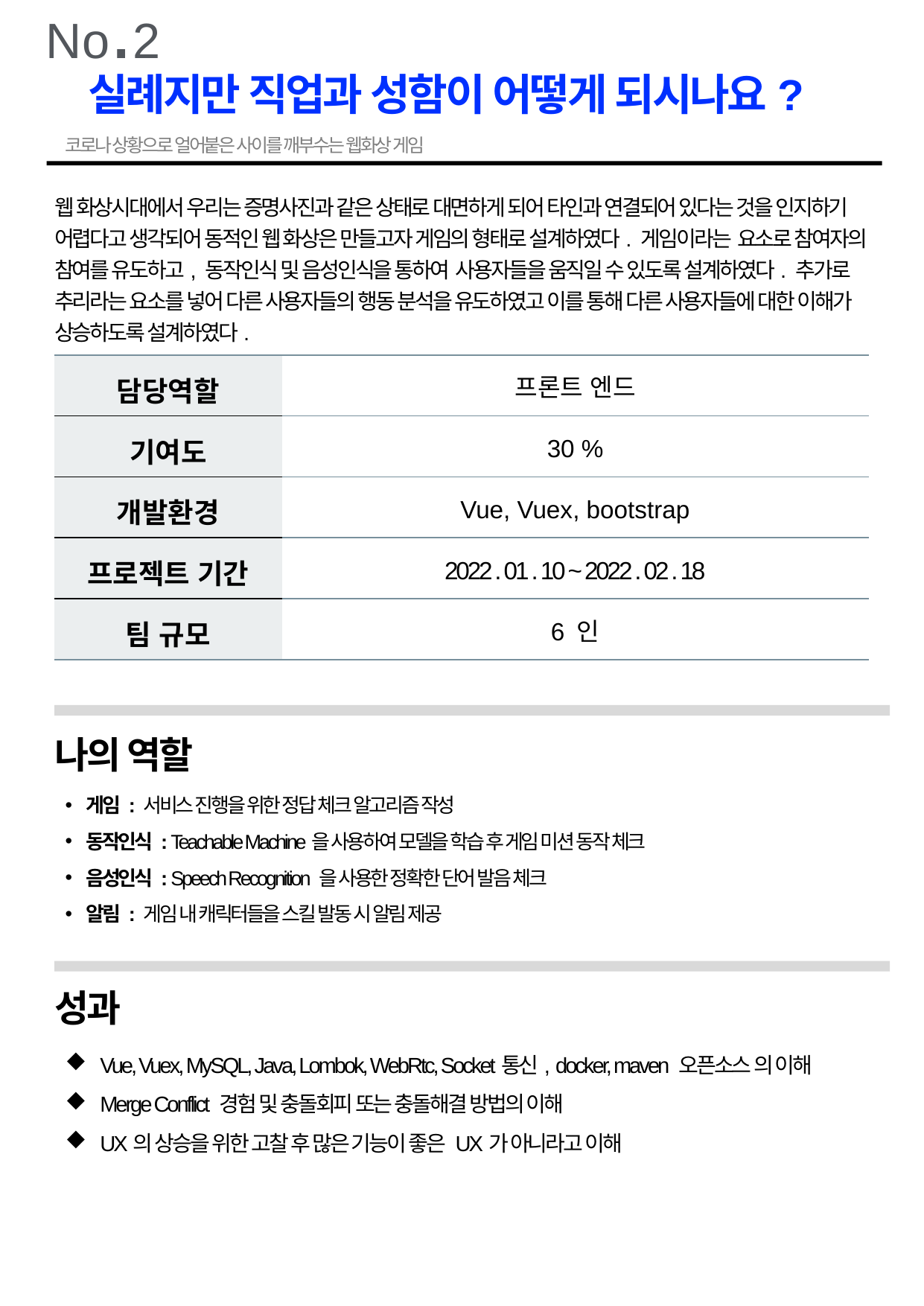

No.2
실례지만 직업과 성함이 어떻게 되시나요?
코로나 상황으로 얼어붙은 사이를 깨부수는 웹화상 게임

웹 화상시대에서 우리는 증명사진과 같은 상태로 대면하게 되어 타인과 연결되어 있다는 것을 인지하기 어렵다고 생각되어 동적인 웹 화상은 만들고자 게임의 형태로 설계하였다. 게임이라는  요소로 참여자의 참여를 유도하고, 동작인식 및 음성인식을 통하여  사용자들을 움직일 수 있도록 설계하였다. 추가로 추리라는 요소를 넣어 다른 사용자들의 행동 분석을 유도하였고 이를 통해 다른 사용자들에 대한 이해가 상승하도록 설계하였다.
| 담당역할 | 프론트 엔드 |
| --- | --- |
| 기여도 | 30 % |
| 개발환경 | Vue, Vuex, bootstrap |
| 프로젝트 기간 | 2022 . 01 . 10 ~ 2022 . 02 . 18 |
| 팀 규모 | 6 인 |

나의 역할
게임 : 서비스 진행을 위한 정답 체크 알고리즘 작성
동작인식 : Teachable Machine을 사용하여 모델을 학습 후 게임 미션 동작 체크
음성인식 : Speech Recognition 을 사용한 정확한 단어 발음 체크
알림 : 게임 내 캐릭터들을 스킬 발동 시 알림 제공

성과
Vue, Vuex, MySQL, Java, Lombok, WebRtc, Socket통신,  docker, maven 오픈소스 의 이해
Merge Conflict 경험 및 충돌회피 또는 충돌해결 방법의 이해
UX의 상승을 위한 고찰 후 많은 기능이 좋은 UX가 아니라고 이해